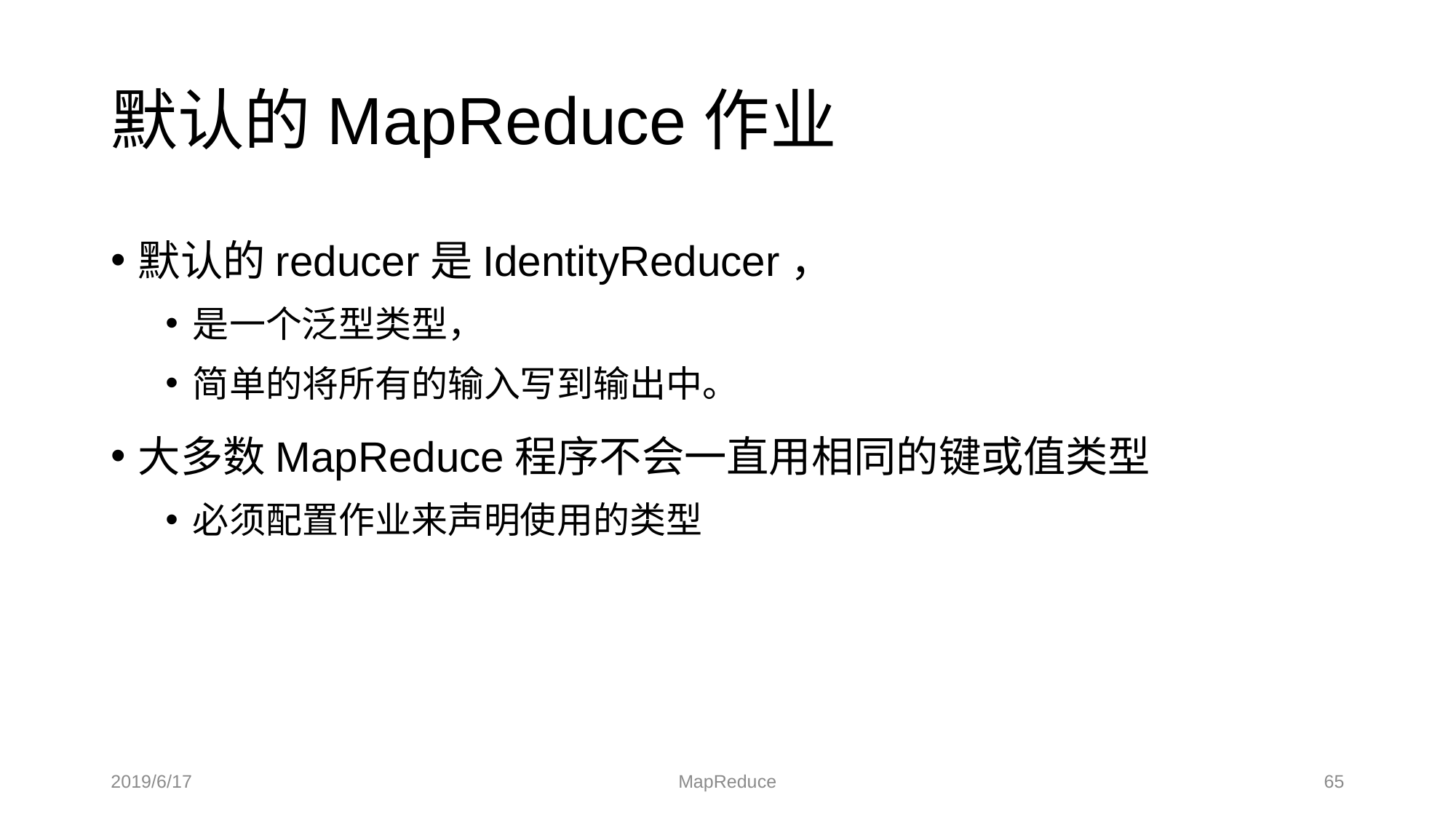

# 默认的MapReduce作业
默认的reducer是IdentityReducer，
是一个泛型类型，
简单的将所有的输入写到输出中。
大多数MapReduce程序不会一直用相同的键或值类型
必须配置作业来声明使用的类型
2019/6/17
MapReduce
65